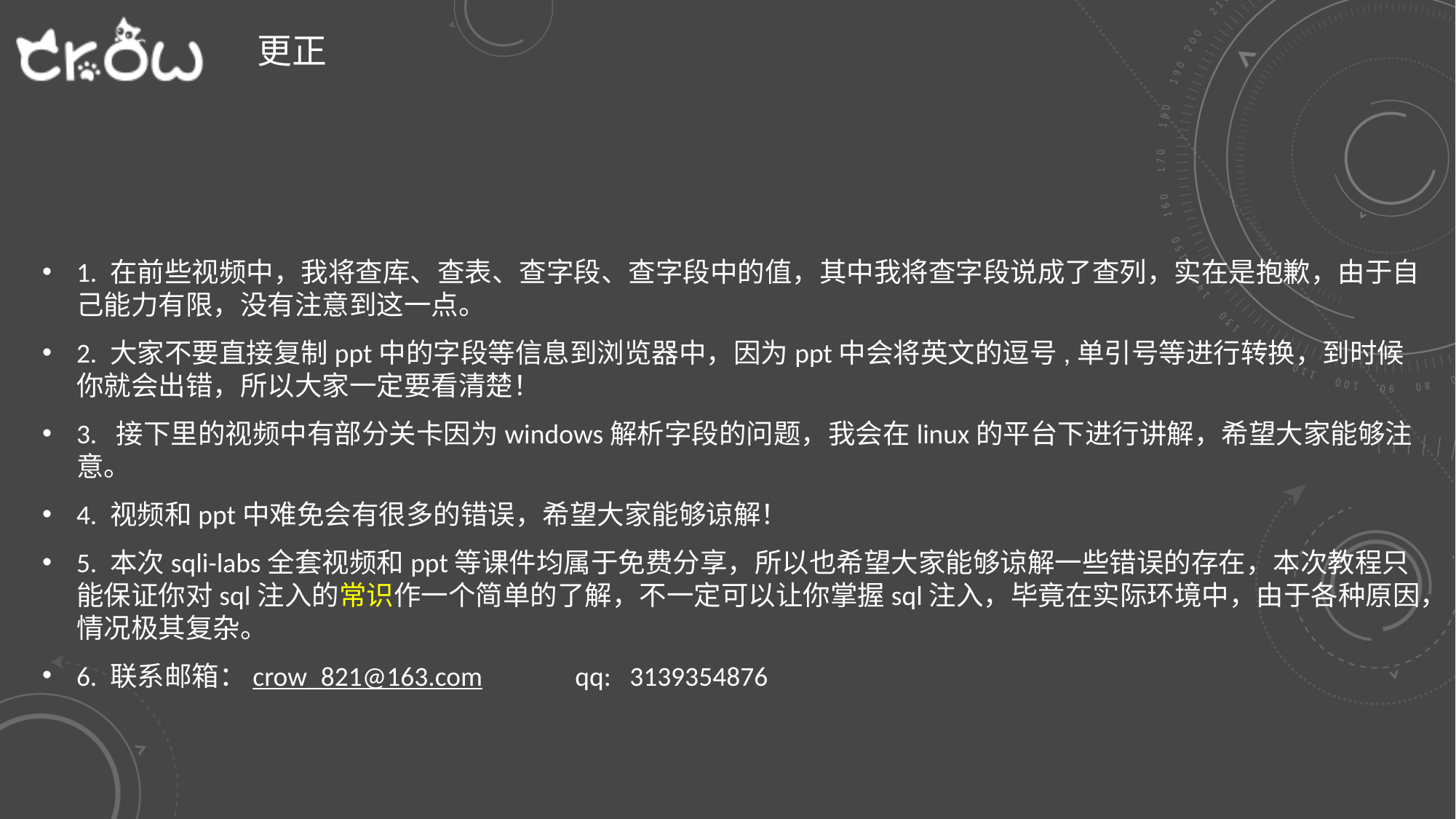

# 更正
1. 在前些视频中，我将查库、查表、查字段、查字段中的值，其中我将查字段说成了查列，实在是抱歉，由于自己能力有限，没有注意到这一点。
2. 大家不要直接复制ppt中的字段等信息到浏览器中，因为ppt中会将英文的逗号,单引号等进行转换，到时候你就会出错，所以大家一定要看清楚！
3.  接下里的视频中有部分关卡因为windows解析字段的问题，我会在linux的平台下进行讲解，希望大家能够注意。
4. 视频和ppt中难免会有很多的错误，希望大家能够谅解！
5. 本次sqli-labs全套视频和ppt等课件均属于免费分享，所以也希望大家能够谅解一些错误的存在，本次教程只能保证你对sql注入的常识作一个简单的了解，不一定可以让你掌握sql注入，毕竟在实际环境中，由于各种原因，情况极其复杂。
6. 联系邮箱：crow_821@163.com               qq:   3139354876